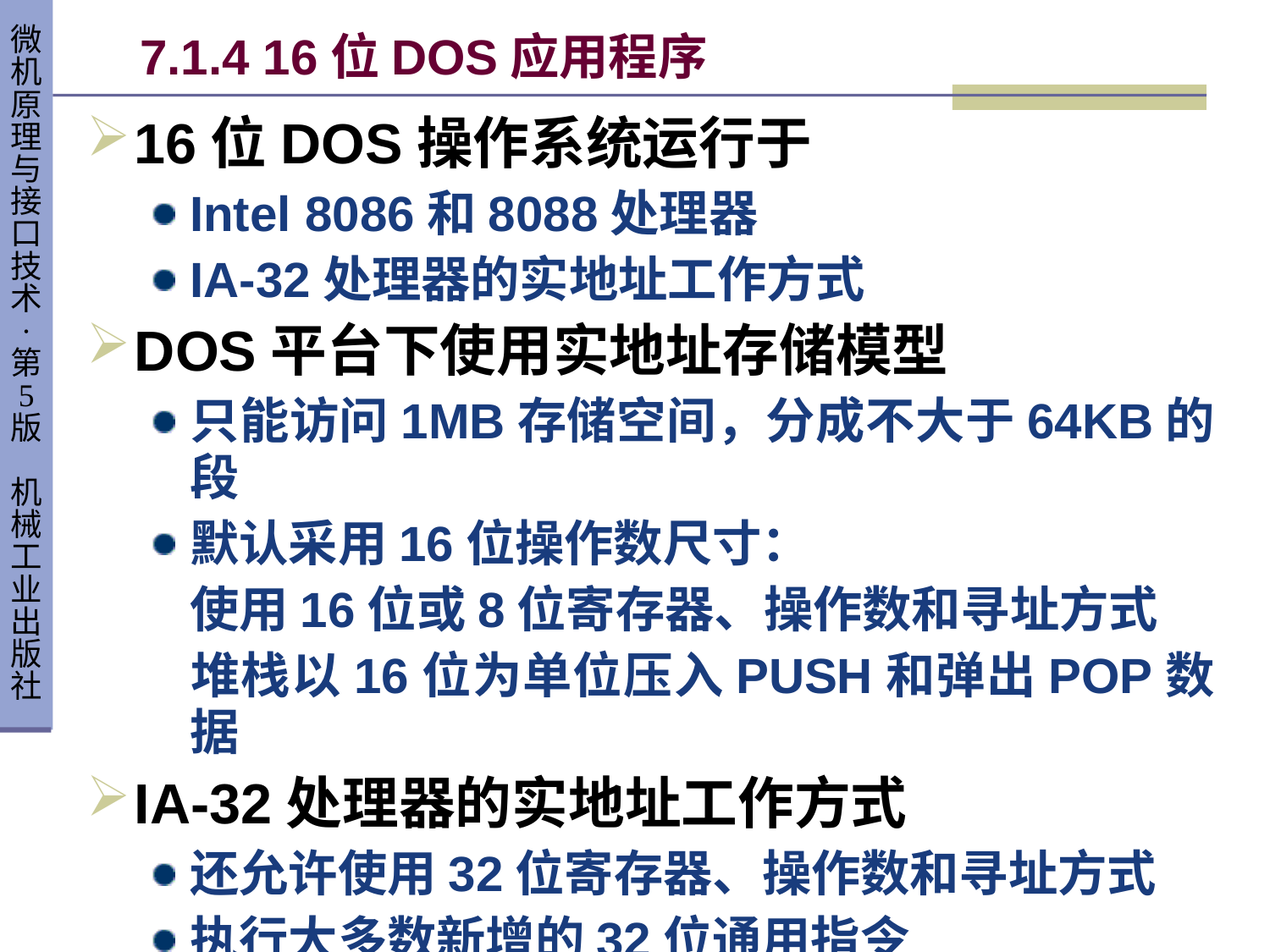

# 7.1.4 16位DOS应用程序
16位DOS操作系统运行于
Intel 8086和8088处理器
IA-32处理器的实地址工作方式
DOS平台下使用实地址存储模型
只能访问1MB存储空间，分成不大于64KB的段
默认采用16位操作数尺寸：
	使用16位或8位寄存器、操作数和寻址方式
	堆栈以16位为单位压入PUSH和弹出POP数据
IA-32处理器的实地址工作方式
还允许使用32位寄存器、操作数和寻址方式
执行大多数新增的32位通用指令